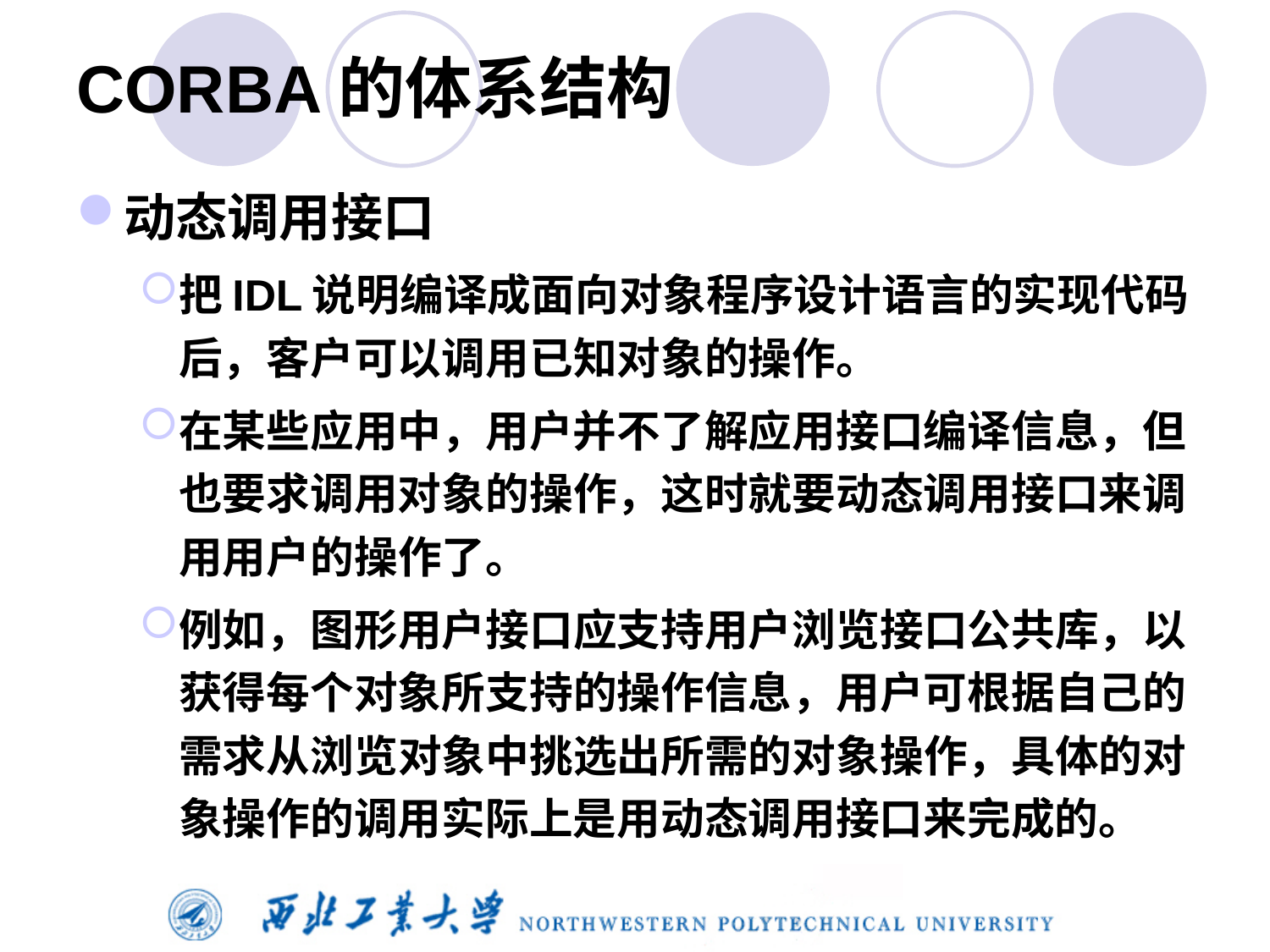

# CORBA的体系结构
动态调用接口
把IDL说明编译成面向对象程序设计语言的实现代码后，客户可以调用已知对象的操作。
在某些应用中，用户并不了解应用接口编译信息，但也要求调用对象的操作，这时就要动态调用接口来调用用户的操作了。
例如，图形用户接口应支持用户浏览接口公共库，以获得每个对象所支持的操作信息，用户可根据自己的需求从浏览对象中挑选出所需的对象操作，具体的对象操作的调用实际上是用动态调用接口来完成的。